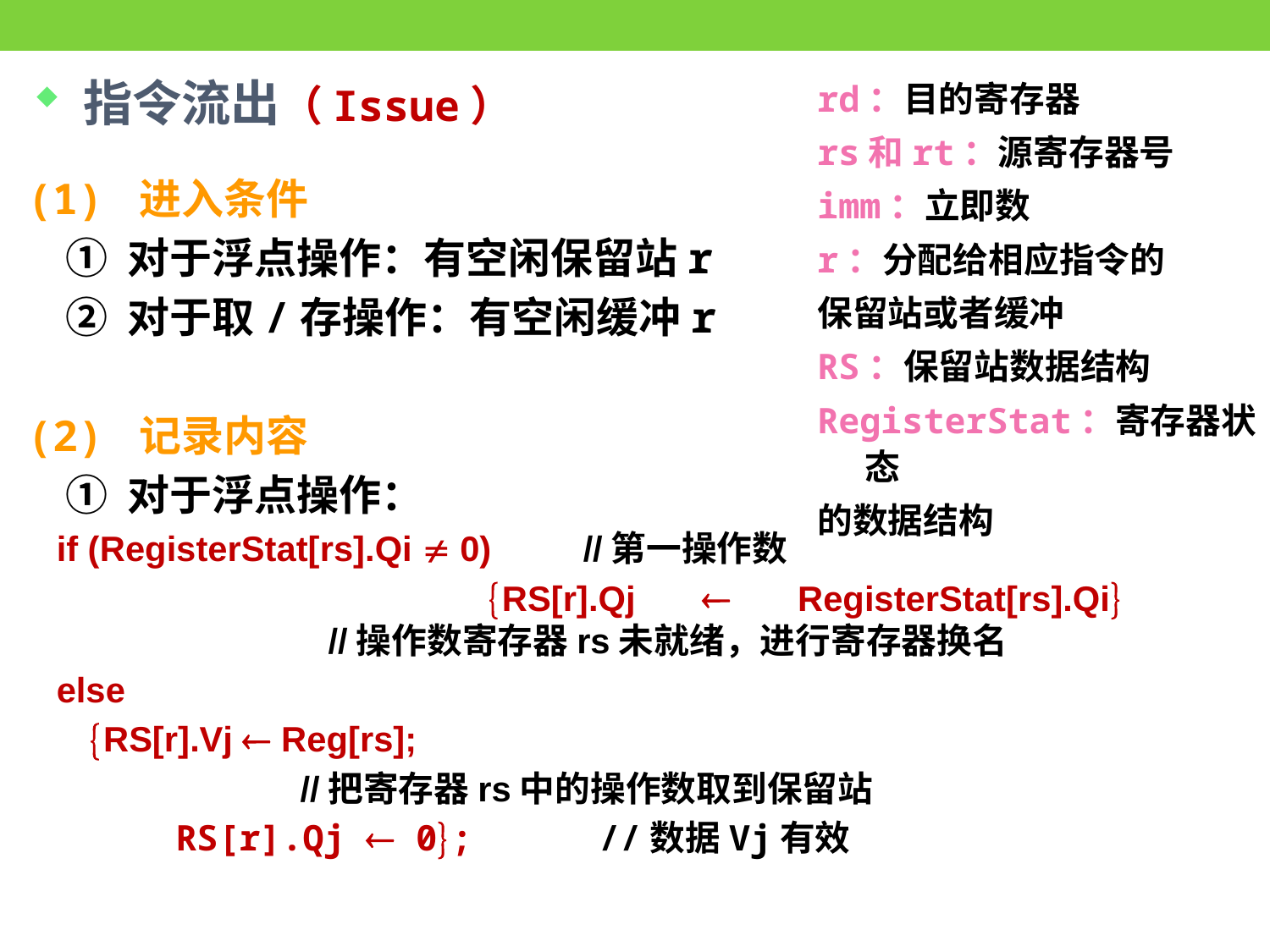

78
 指令流出（Issue）
rd：目的寄存器
rs和rt：源寄存器号
imm：立即数
r：分配给相应指令的
保留站或者缓冲
RS：保留站数据结构
RegisterStat：寄存器状态
的数据结构
(1) 进入条件
    ① 对于浮点操作：有空闲保留站r
    ② 对于取/存操作：有空闲缓冲r

(2) 记录内容
    ① 对于浮点操作：
   if (RegisterStat[rs].Qi ≠ 0)	//第一操作数
       {RS[r].Qj ← RegisterStat[rs].Qi}
                          //操作数寄存器rs未就绪，进行寄存器换名
   else
       {RS[r].Vj ← Reg[rs];
                            //把寄存器rs中的操作数取到保留站
       RS[r].Qj ← 0};      //数据Vj有效